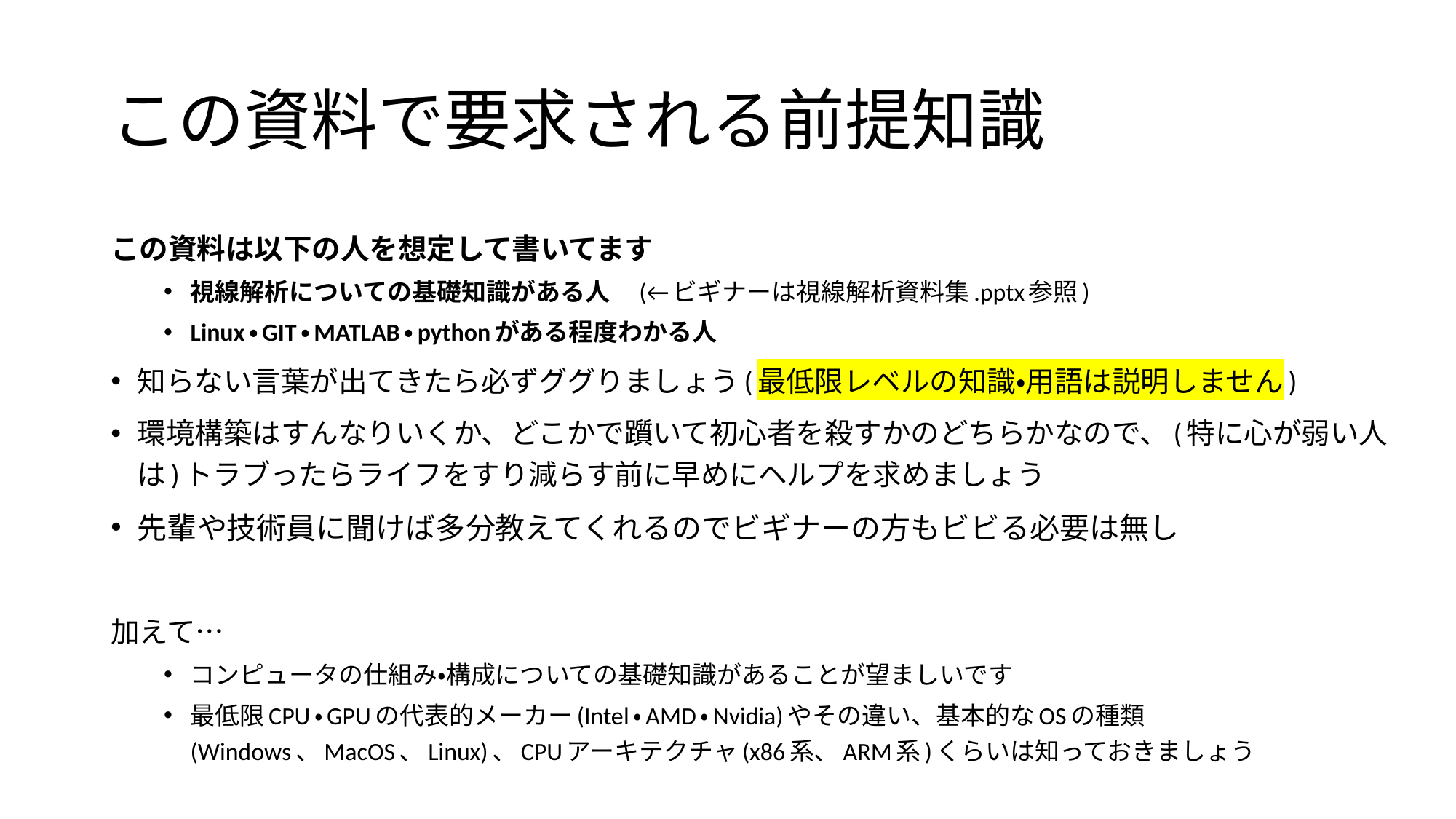

# この資料で要求される前提知識
この資料は以下の人を想定して書いてます
視線解析についての基礎知識がある人　(←ビギナーは視線解析資料集.pptx参照)
Linux・GIT・MATLAB・pythonがある程度わかる人
知らない言葉が出てきたら必ずググりましょう(最低限レベルの知識・用語は説明しません)
環境構築はすんなりいくか、どこかで躓いて初心者を殺すかのどちらかなので、(特に心が弱い人は)トラブったらライフをすり減らす前に早めにヘルプを求めましょう
先輩や技術員に聞けば多分教えてくれるのでビギナーの方もビビる必要は無し

加えて…
コンピュータの仕組み・構成についての基礎知識があることが望ましいです
最低限CPU・GPUの代表的メーカー(Intel・AMD・Nvidia)やその違い、基本的なOSの種類(Windows、MacOS、Linux)、CPUアーキテクチャ(x86系、ARM系)くらいは知っておきましょう